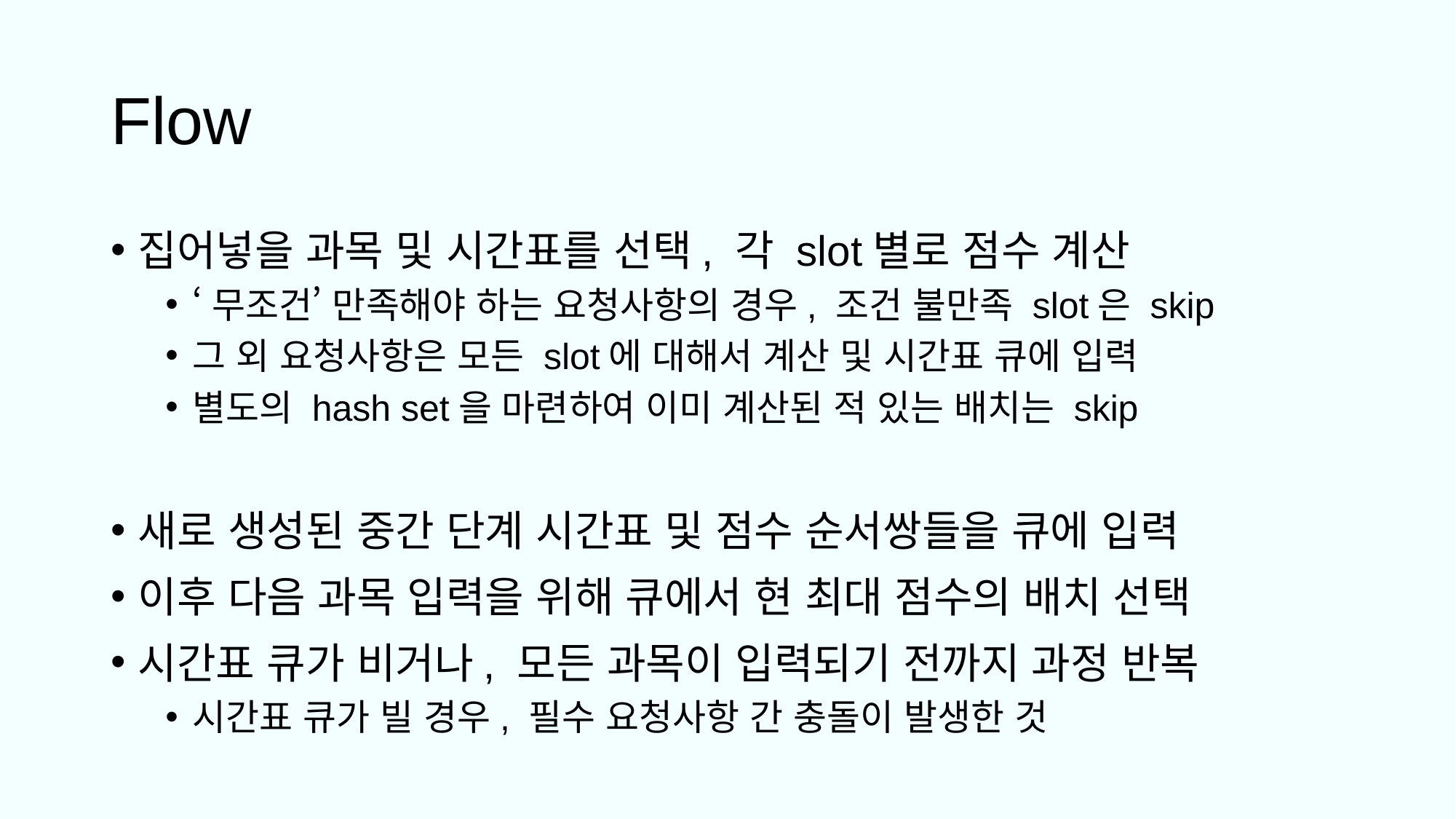

# Flow
집어넣을 과목 및 시간표를 선택, 각 slot별로 점수 계산
‘무조건’ 만족해야 하는 요청사항의 경우, 조건 불만족 slot은 skip
그 외 요청사항은 모든 slot에 대해서 계산 및 시간표 큐에 입력
별도의 hash set을 마련하여 이미 계산된 적 있는 배치는 skip

새로 생성된 중간 단계 시간표 및 점수 순서쌍들을 큐에 입력
이후 다음 과목 입력을 위해 큐에서 현 최대 점수의 배치 선택
시간표 큐가 비거나, 모든 과목이 입력되기 전까지 과정 반복
시간표 큐가 빌 경우, 필수 요청사항 간 충돌이 발생한 것